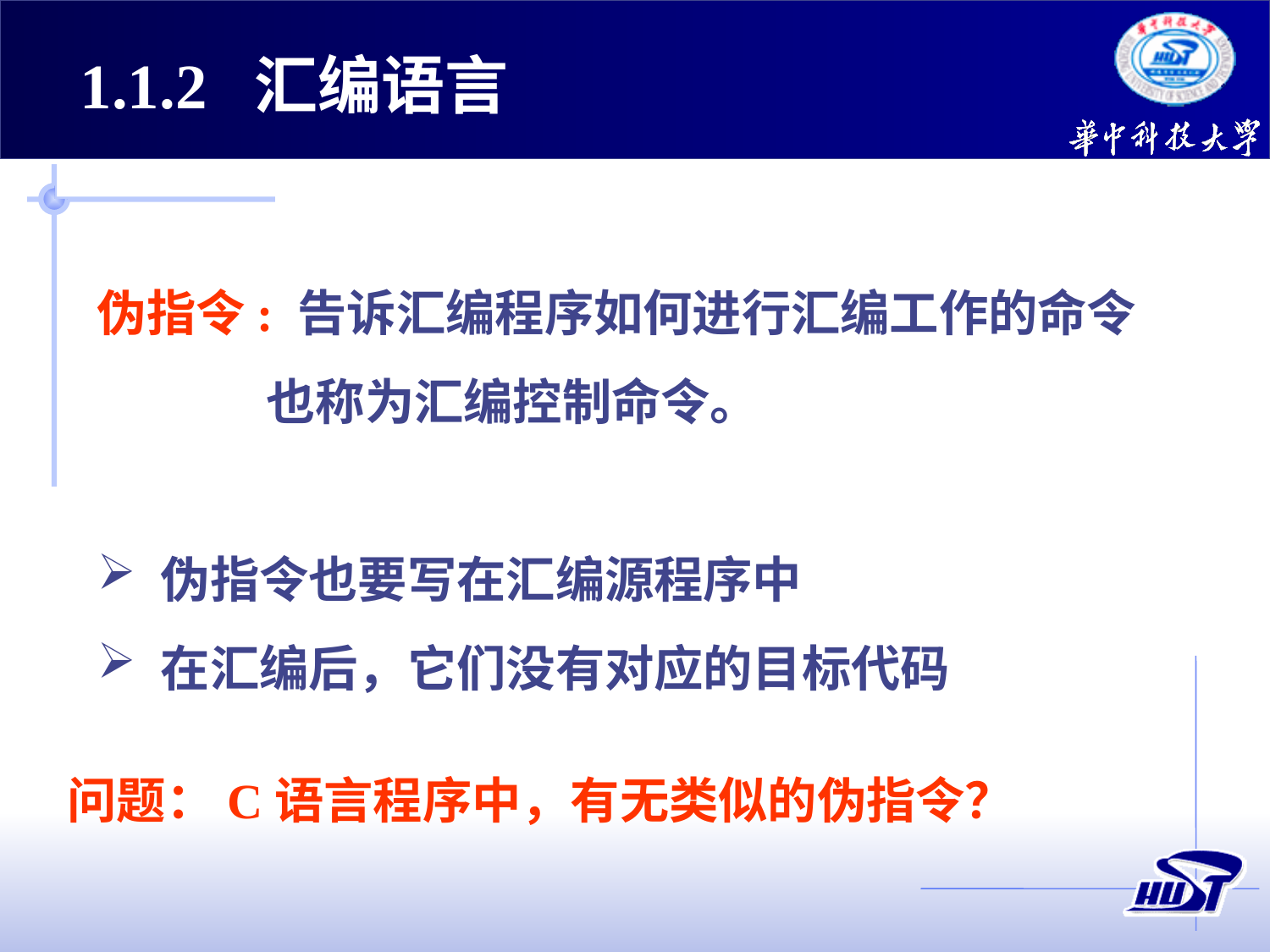

1.1.2  汇编语言
伪指令: 告诉汇编程序如何进行汇编工作的命令
              也称为汇编控制命令。

伪指令也要写在汇编源程序中
在汇编后，它们没有对应的目标代码
问题：C语言程序中，有无类似的伪指令？